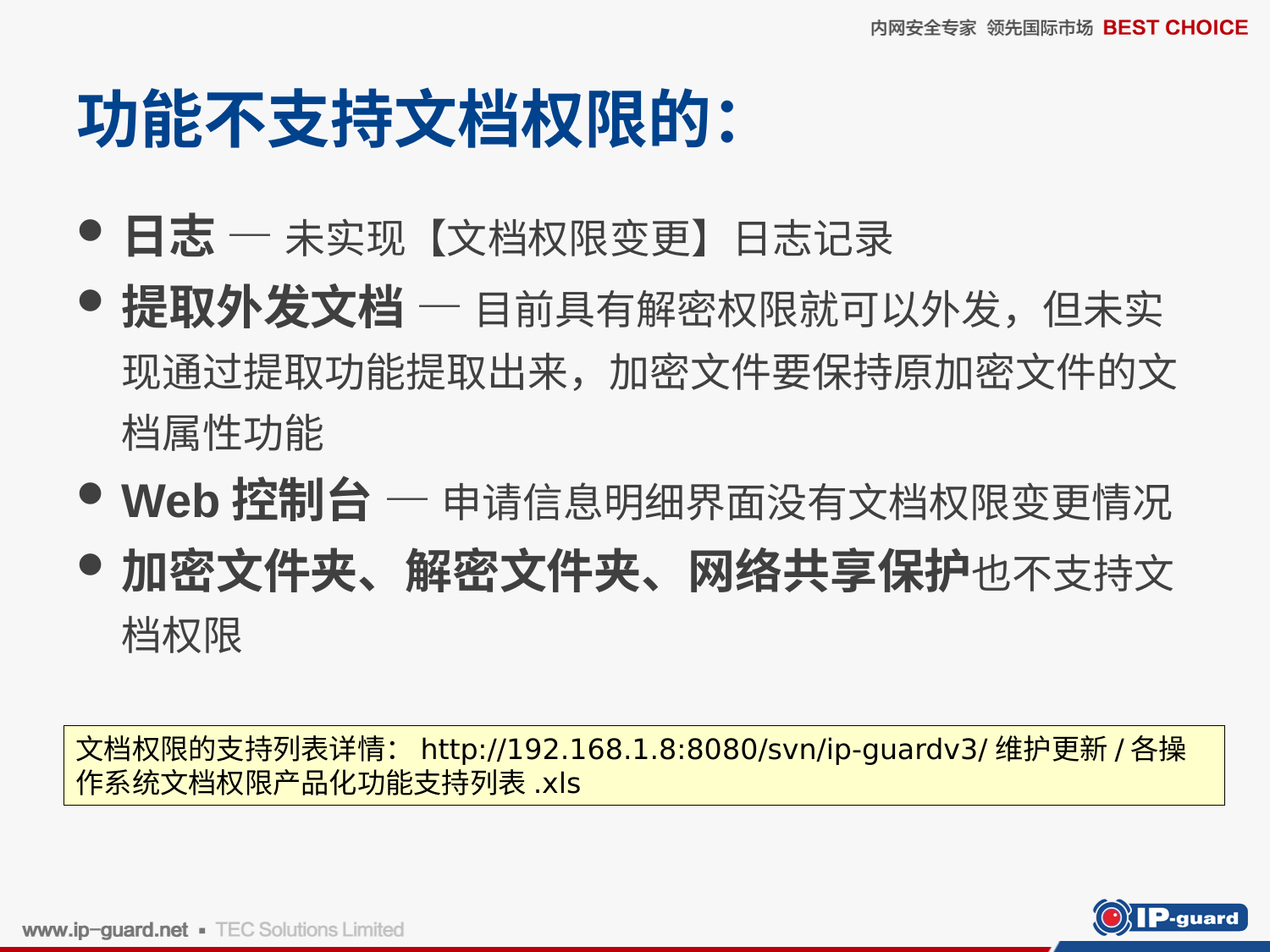

# 功能不支持文档权限的：
日志 — 未实现【文档权限变更】日志记录
提取外发文档 — 目前具有解密权限就可以外发，但未实现通过提取功能提取出来，加密文件要保持原加密文件的文档属性功能
Web控制台 — 申请信息明细界面没有文档权限变更情况
加密文件夹、解密文件夹、网络共享保护也不支持文档权限

文档权限的支持列表详情：http://192.168.1.8:8080/svn/ip-guardv3/维护更新/各操作系统文档权限产品化功能支持列表.xls